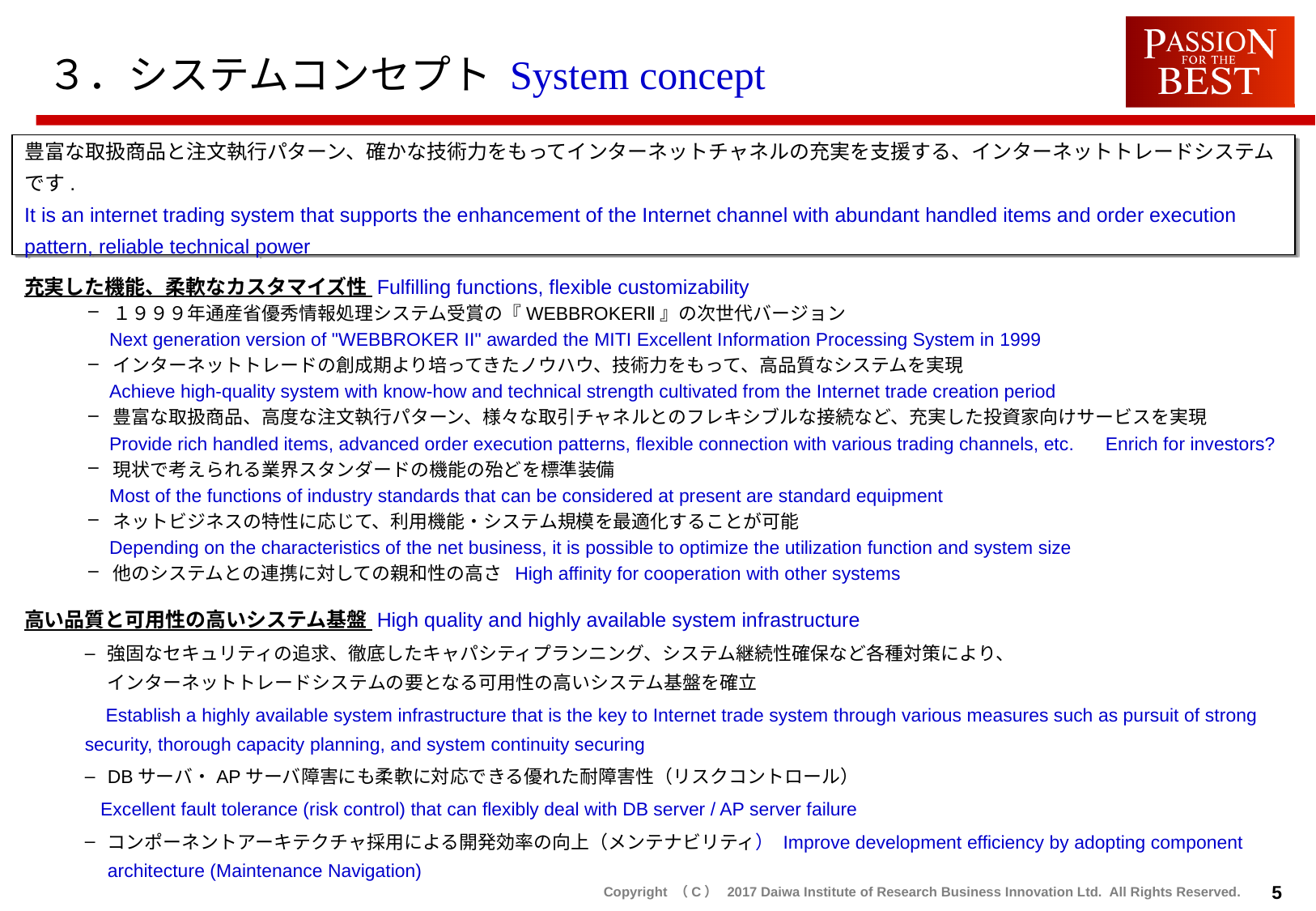

３．システムコンセプト System concept
豊富な取扱商品と注文執行パターン、確かな技術力をもってインターネットチャネルの充実を支援する、インターネットトレードシステムです.
It is an internet trading system that supports the enhancement of the Internet channel with abundant handled items and order execution pattern, reliable technical power
充実した機能、柔軟なカスタマイズ性 Fulfilling functions, flexible customizability
１９９９年通産省優秀情報処理システム受賞の『WEBBROKERⅡ』の次世代バージョン
    Next generation version of "WEBBROKER II" awarded the MITI Excellent Information Processing System in 1999
インターネットトレードの創成期より培ってきたノウハウ、技術力をもって、高品質なシステムを実現
    Achieve high-quality system with know-how and technical strength cultivated from the Internet trade creation period
豊富な取扱商品、高度な注文執行パターン、様々な取引チャネルとのフレキシブルな接続など、充実した投資家向けサービスを実現
    Provide rich handled items, advanced order execution patterns, flexible connection with various trading channels, etc.      Enrich for investors?
現状で考えられる業界スタンダードの機能の殆どを標準装備
    Most of the functions of industry standards that can be considered at present are standard equipment
ネットビジネスの特性に応じて、利用機能・システム規模を最適化することが可能
    Depending on the characteristics of the net business, it is possible to optimize the utilization function and system size
他のシステムとの連携に対しての親和性の高さ  High affinity for cooperation with other systems
高い品質と可用性の高いシステム基盤 High quality and highly available system infrastructure
強固なセキュリティの追求、徹底したキャパシティプランニング、システム継続性確保など各種対策により、
インターネットトレードシステムの要となる可用性の高いシステム基盤を確立
    Establish a highly available system infrastructure that is the key to Internet trade system through various measures such as pursuit of strong security, thorough capacity planning, and system continuity securing
DBサーバ・APサーバ障害にも柔軟に対応できる優れた耐障害性（リスクコントロール）
   Excellent fault tolerance (risk control) that can flexibly deal with DB server / AP server failure
コンポーネントアーキテクチャ採用による開発効率の向上（メンテナビリティ） Improve development efficiency by adopting component architecture (Maintenance Navigation)